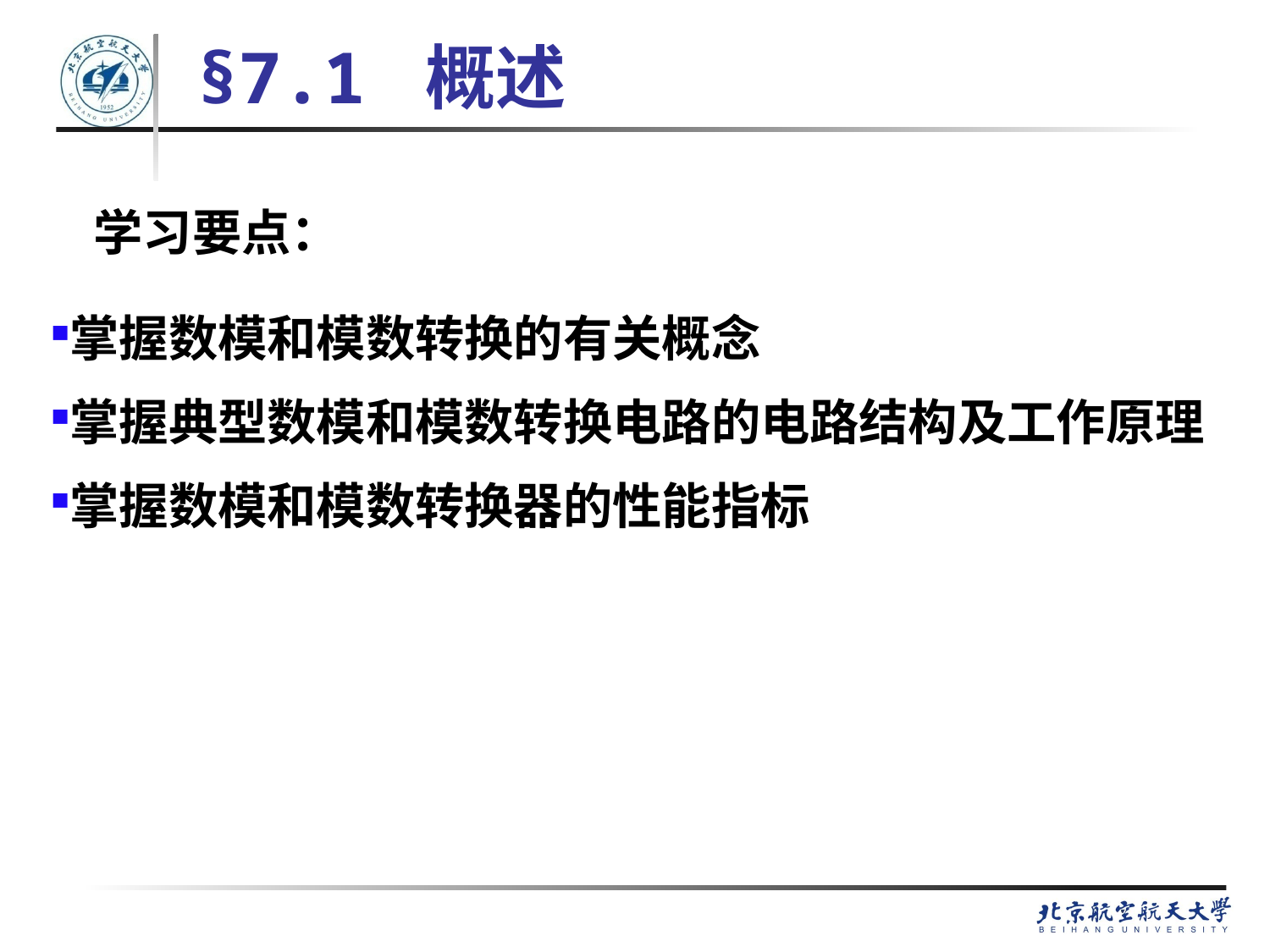

# §7.1 概述
学习要点：
掌握数模和模数转换的有关概念
掌握典型数模和模数转换电路的电路结构及工作原理
掌握数模和模数转换器的性能指标